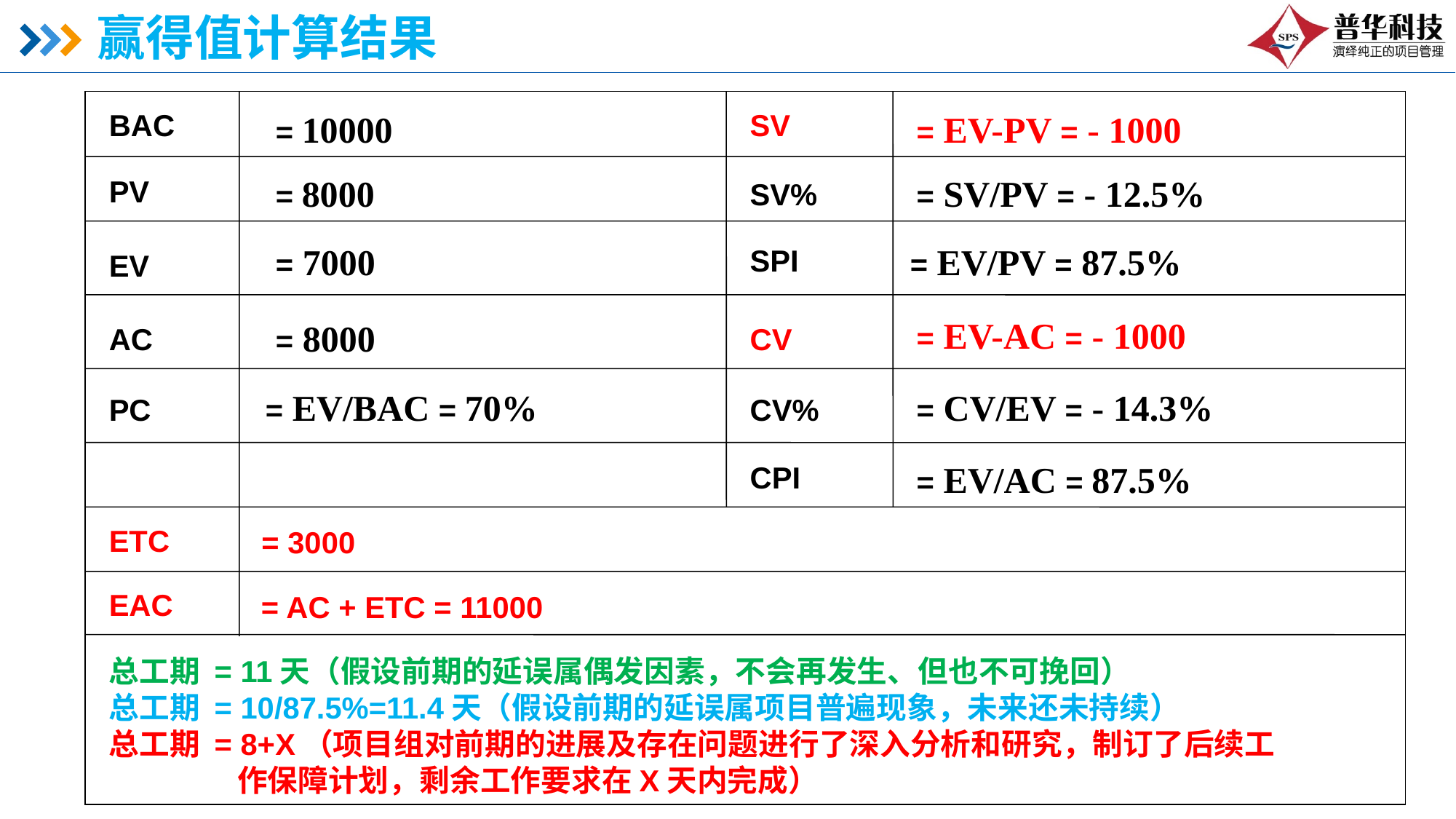

# 赢得值计算结果

BAC
= 10000
SV
= EV-PV = - 1000

= SV/PV = - 12.5%
= 8000
PV
SV%

= 7000
= EV/PV = 87.5%
SPI
EV

= EV-AC = - 1000
= 8000
AC
CV

= EV/BAC = 70%
= CV/EV = - 14.3%
PC
CV%

= EV/AC = 87.5%
CPI

ETC
= 3000

EAC
= AC + ETC = 11000

总工期 = 11天（假设前期的延误属偶发因素，不会再发生、但也不可挽回）
总工期 = 10/87.5%=11.4天（假设前期的延误属项目普遍现象，未来还未持续）
总工期 = 8+X（项目组对前期的进展及存在问题进行了深入分析和研究，制订了后续工作保障计划，剩余工作要求在X天内完成）